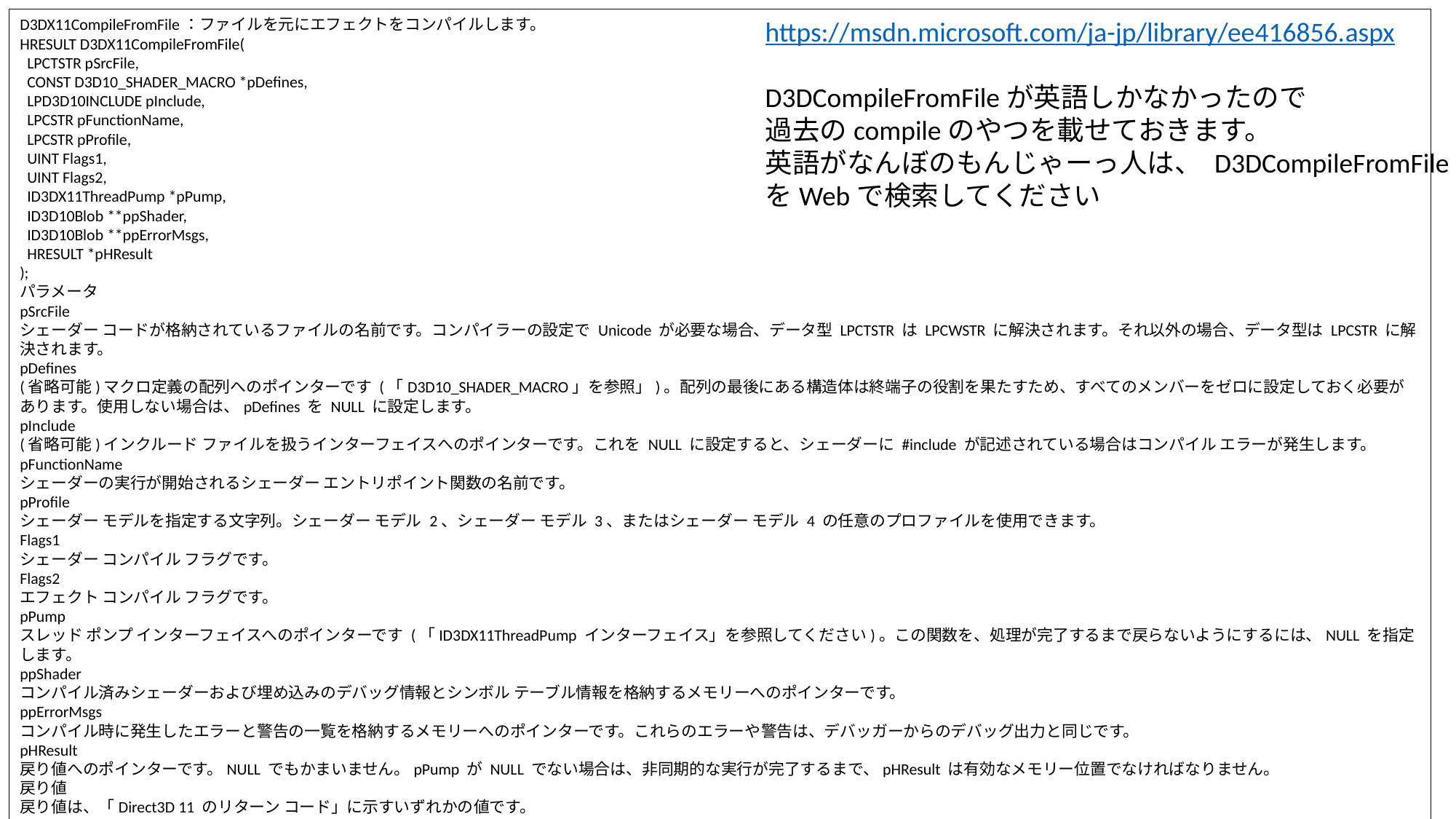

D3DX11CompileFromFile：ファイルを元にエフェクトをコンパイルします。
HRESULT D3DX11CompileFromFile(
  LPCTSTR pSrcFile,
  CONST D3D10_SHADER_MACRO *pDefines,
  LPD3D10INCLUDE pInclude,
  LPCSTR pFunctionName,
  LPCSTR pProfile,
  UINT Flags1,
  UINT Flags2,
  ID3DX11ThreadPump *pPump,
  ID3D10Blob **ppShader,
  ID3D10Blob **ppErrorMsgs,
  HRESULT *pHResult
);
パラメータ
pSrcFile
シェーダー コードが格納されているファイルの名前です。コンパイラーの設定で Unicode が必要な場合、データ型 LPCTSTR は LPCWSTR に解決されます。それ以外の場合、データ型は LPCSTR に解決されます。
pDefines
(省略可能)マクロ定義の配列へのポインターです (「D3D10_SHADER_MACRO」を参照」)。配列の最後にある構造体は終端子の役割を果たすため、すべてのメンバーをゼロに設定しておく必要があります。使用しない場合は、pDefines を NULL に設定します。
pInclude
(省略可能)インクルード ファイルを扱うインターフェイスへのポインターです。これを NULL に設定すると、シェーダーに #include が記述されている場合はコンパイル エラーが発生します。
pFunctionName
シェーダーの実行が開始されるシェーダー エントリポイント関数の名前です。
pProfile
シェーダー モデルを指定する文字列。シェーダー モデル 2、シェーダー モデル 3、またはシェーダー モデル 4 の任意のプロファイルを使用できます。
Flags1
シェーダー コンパイル フラグです。
Flags2
エフェクト コンパイル フラグです。
pPump
スレッド ポンプ インターフェイスへのポインターです (「ID3DX11ThreadPump インターフェイス」を参照してください)。この関数を、処理が完了するまで戻らないようにするには、NULL を指定します。
ppShader
コンパイル済みシェーダーおよび埋め込みのデバッグ情報とシンボル テーブル情報を格納するメモリーへのポインターです。
ppErrorMsgs
コンパイル時に発生したエラーと警告の一覧を格納するメモリーへのポインターです。これらのエラーや警告は、デバッガーからのデバッグ出力と同じです。
pHResult
戻り値へのポインターです。NULL でもかまいません。pPump が NULL でない場合は、非同期的な実行が完了するまで、pHResult は有効なメモリー位置でなければなりません。
戻り値
戻り値は、「Direct3D 11 のリターン コード」に示すいずれかの値です。
https://msdn.microsoft.com/ja-jp/library/ee416856.aspx

D3DCompileFromFileが英語しかなかったので
過去のcompileのやつを載せておきます。
英語がなんぼのもんじゃーっ人は、 D3DCompileFromFile
をWebで検索してください